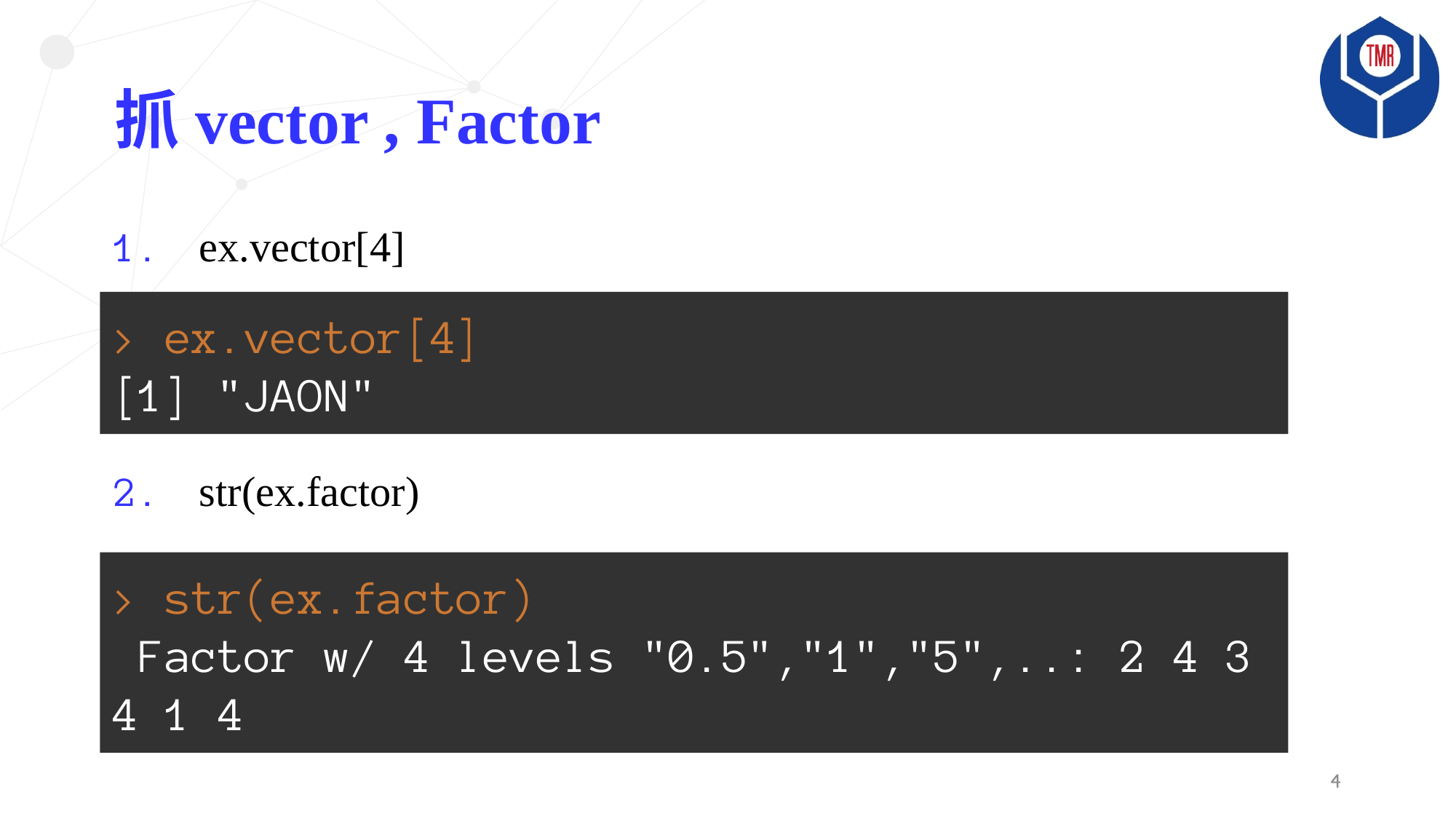

# 抓vector , Factor
 ex.vector[4]

 str(ex.factor)
> ex.vector[4]
[1] "JAON"
> str(ex.factor)
 Factor w/ 4 levels "0.5","1","5",..: 2 4 3 4 1 4
4